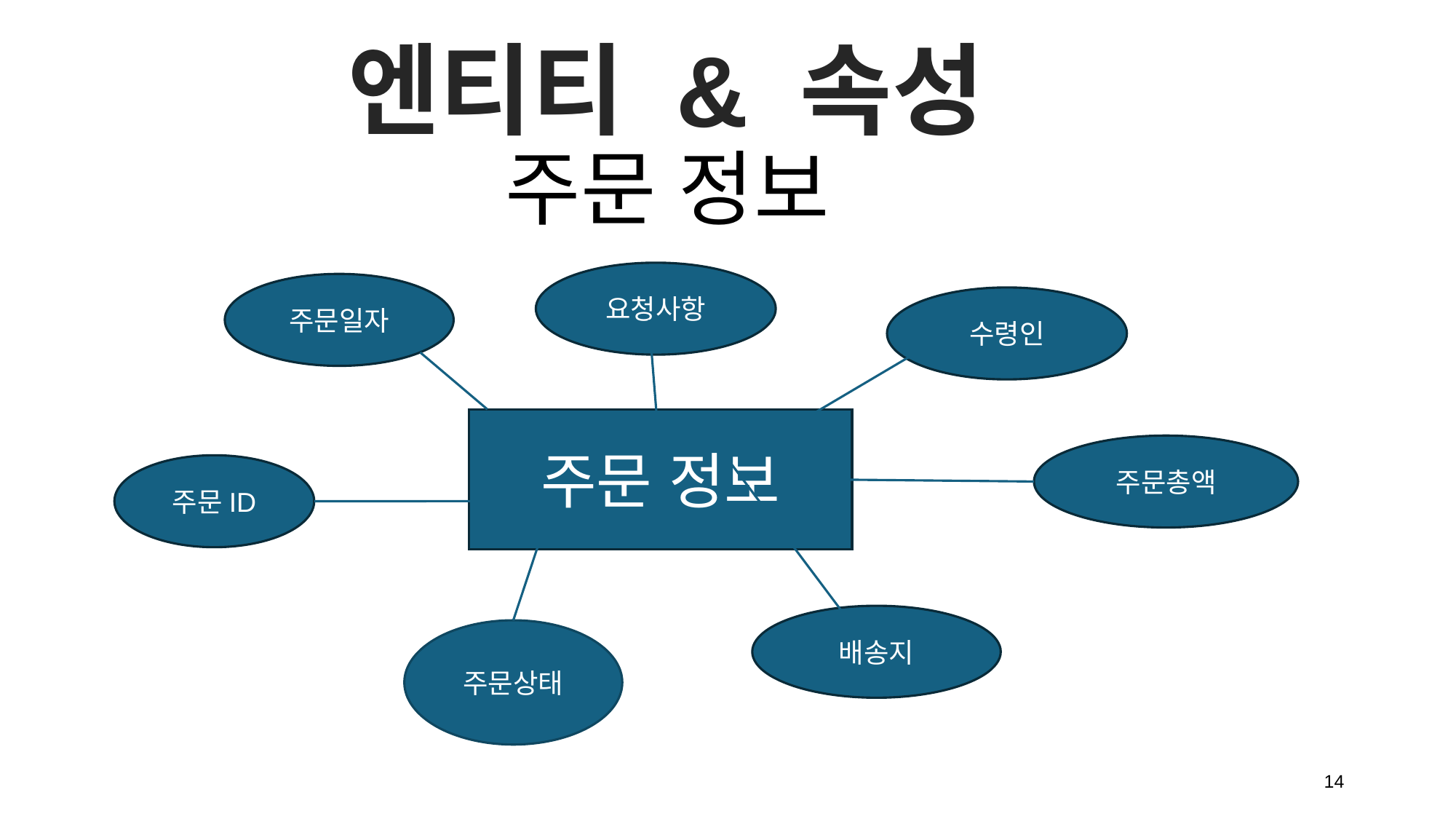

엔티티 & 속성
주문 정보
요청사항
주문일자
수령인
주문 정보
주문총액
주문ID
배송지
주문상태
14